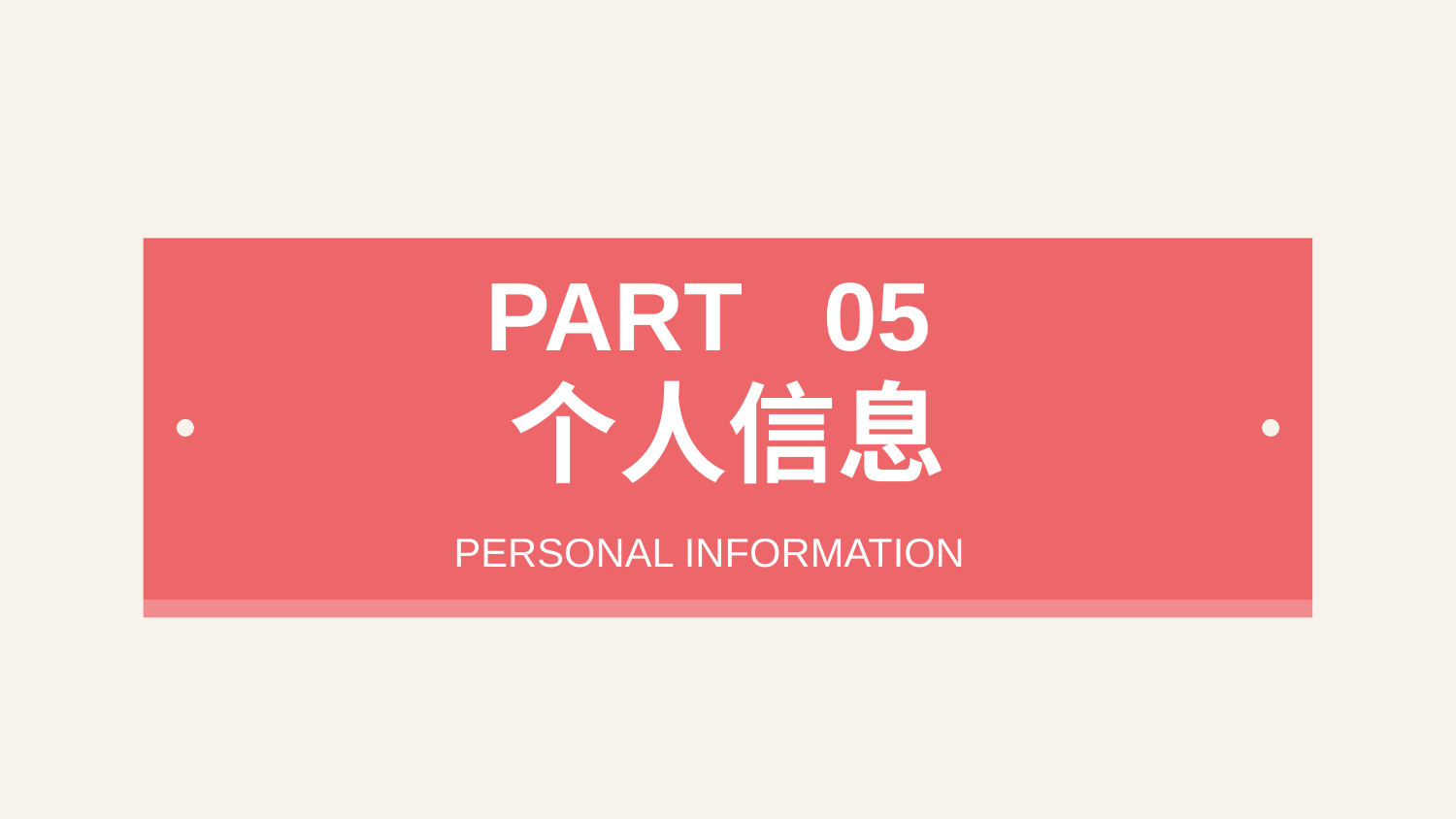

PART   05
个人信息

PERSONAL INFORMATION

HOME
HOME